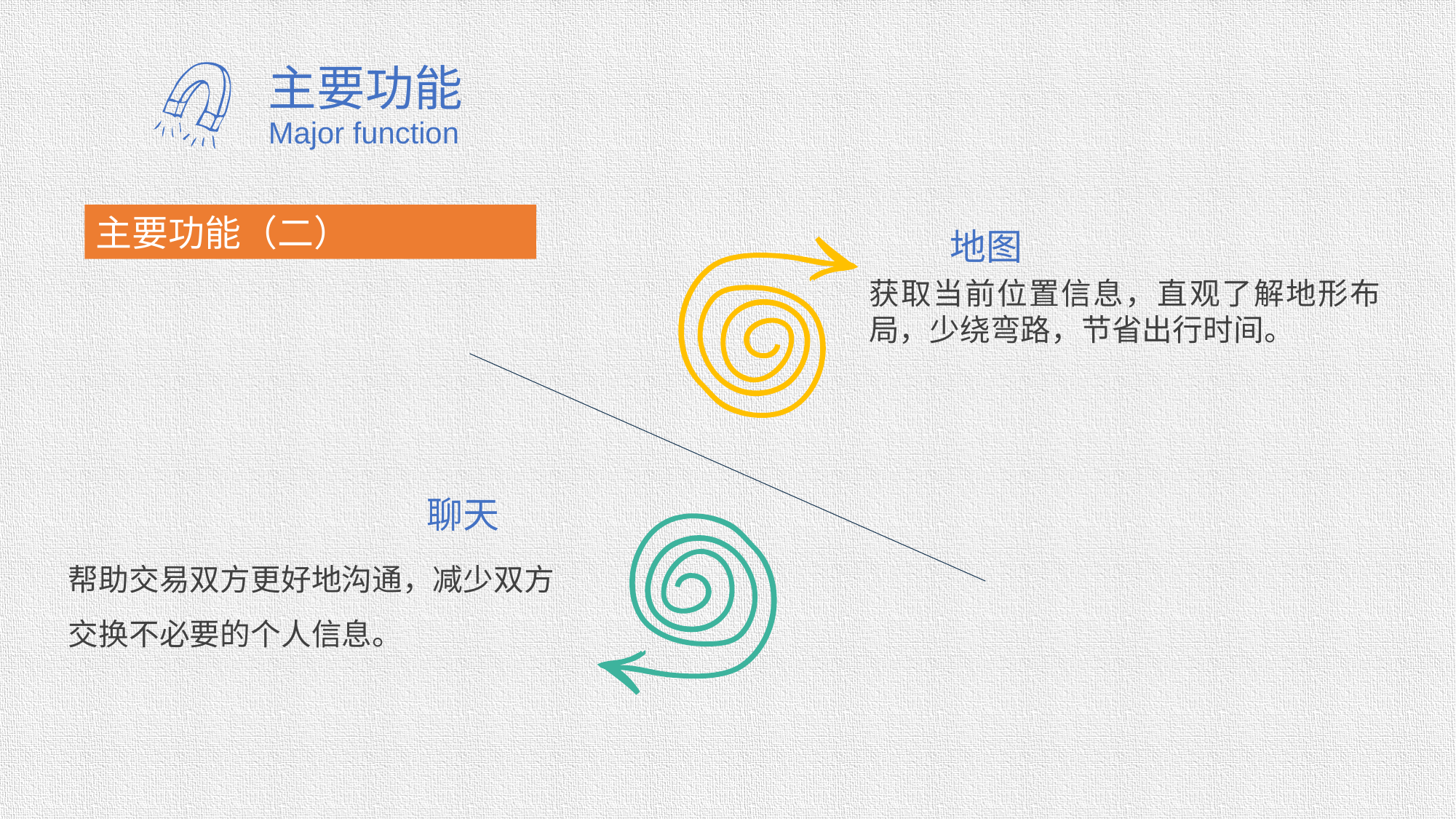

主要功能
Major function

主要功能（二）
地图
获取当前位置信息，直观了解地形布局，少绕弯路，节省出行时间。

聊天
帮助交易双方更好地沟通，减少双方交换不必要的个人信息。